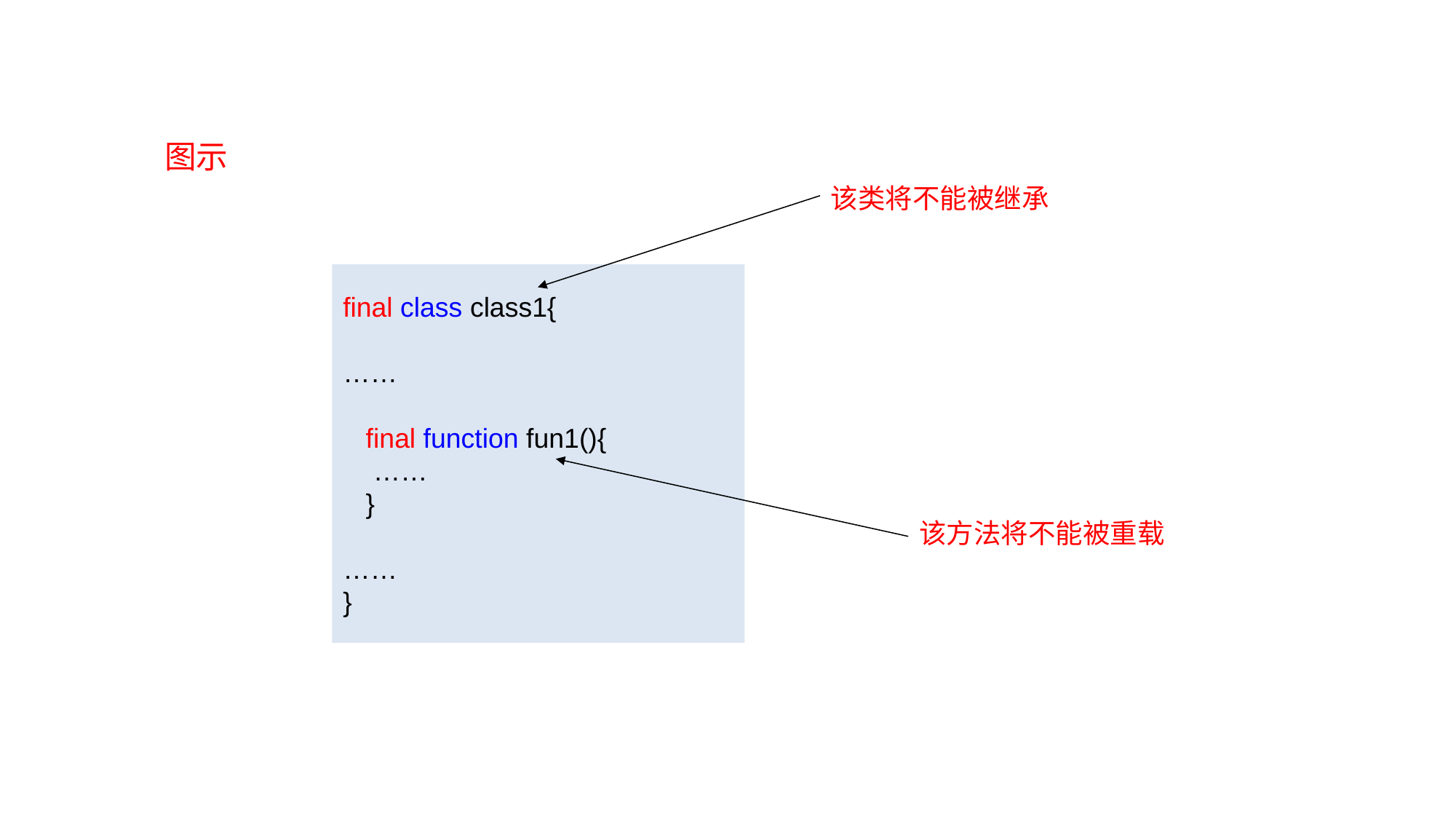

图示
该类将不能被继承

final class class1{

……

   final function fun1(){
    ……
   }
……
}

该方法将不能被重载